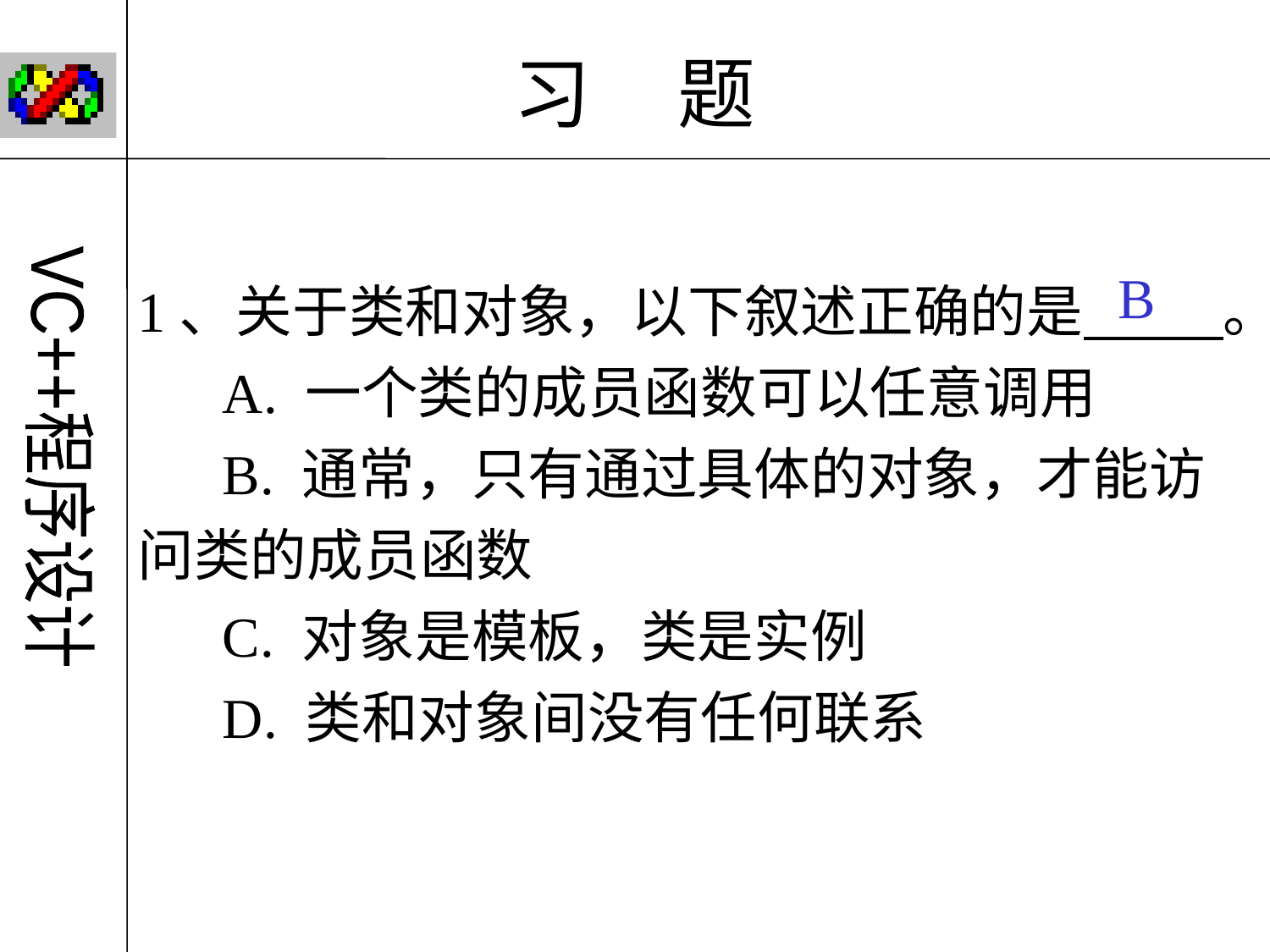

# 习     题
1、关于类和对象，以下叙述正确的是           。
      A. 一个类的成员函数可以任意调用
      B. 通常，只有通过具体的对象，才能访问类的成员函数
      C. 对象是模板，类是实例
      D. 类和对象间没有任何联系
B